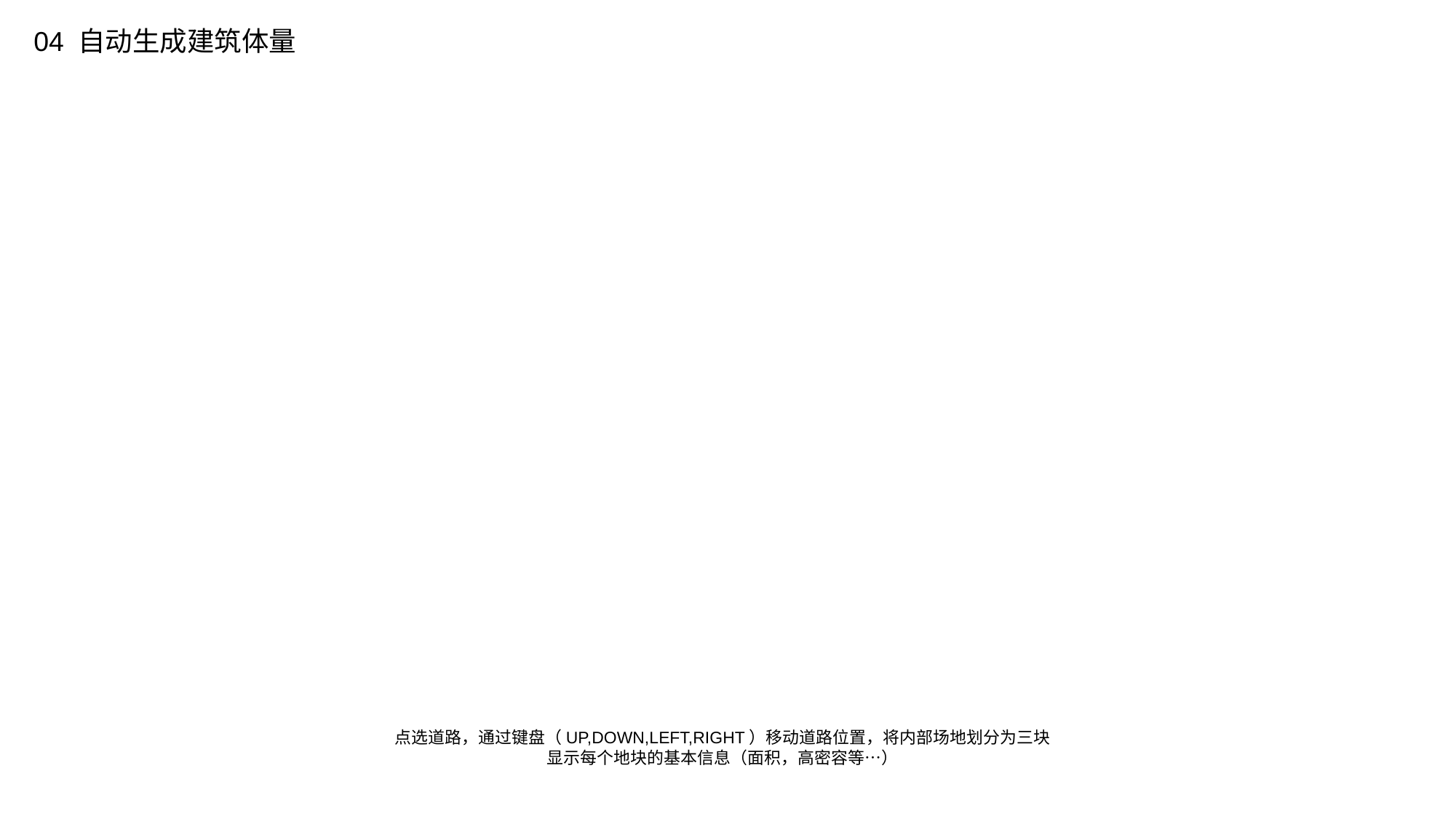

04 自动生成建筑体量
点选道路，通过键盘（UP,DOWN,LEFT,RIGHT）移动道路位置，将内部场地划分为三块
显示每个地块的基本信息（面积，高密容等…）